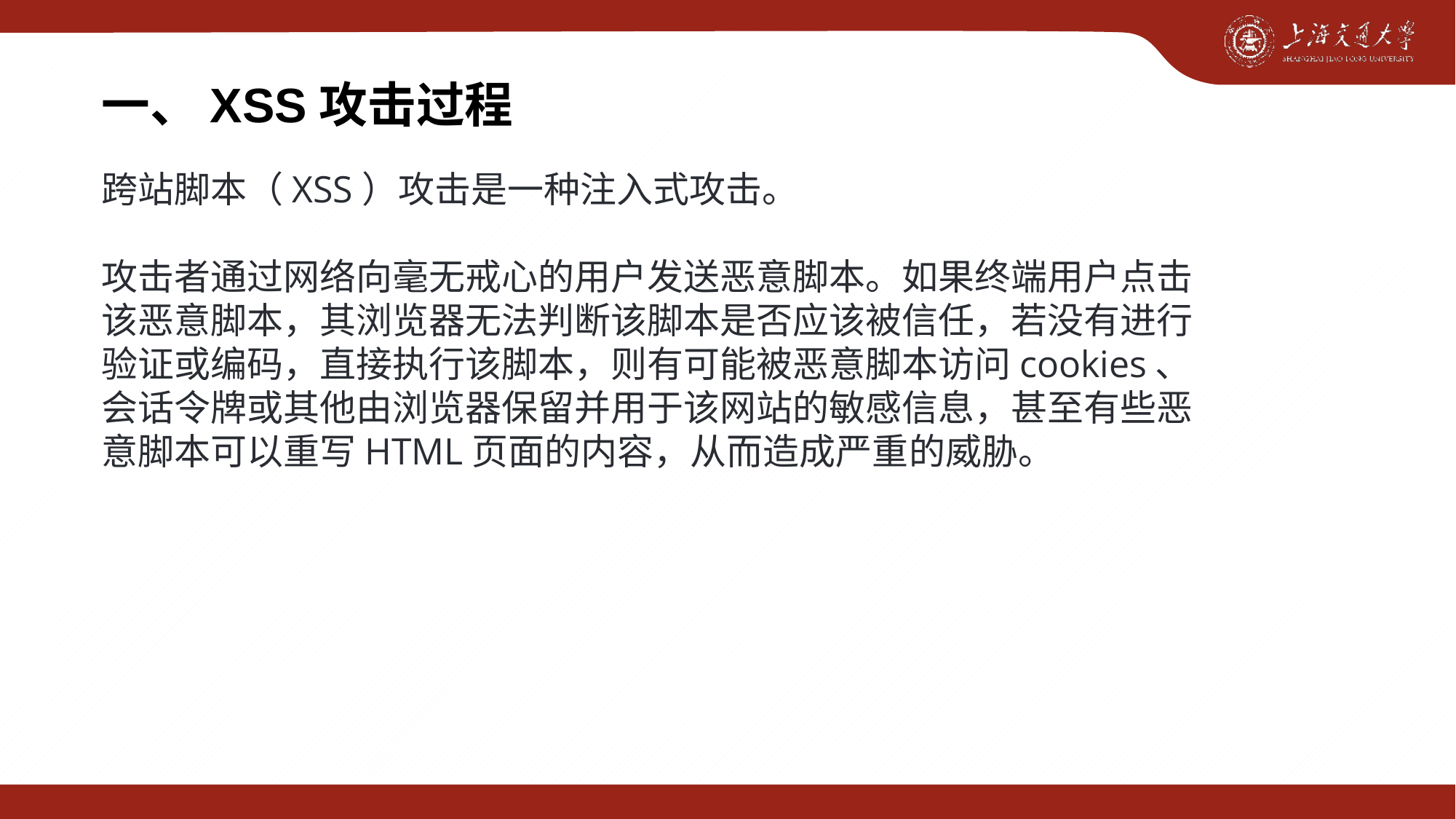

一、XSS攻击过程
跨站脚本（XSS）攻击是一种注入式攻击。
攻击者通过网络向毫无戒心的用户发送恶意脚本。如果终端用户点击该恶意脚本，其浏览器无法判断该脚本是否应该被信任，若没有进行验证或编码，直接执行该脚本，则有可能被恶意脚本访问cookies、会话令牌或其他由浏览器保留并用于该网站的敏感信息，甚至有些恶意脚本可以重写HTML页面的内容，从而造成严重的威胁。